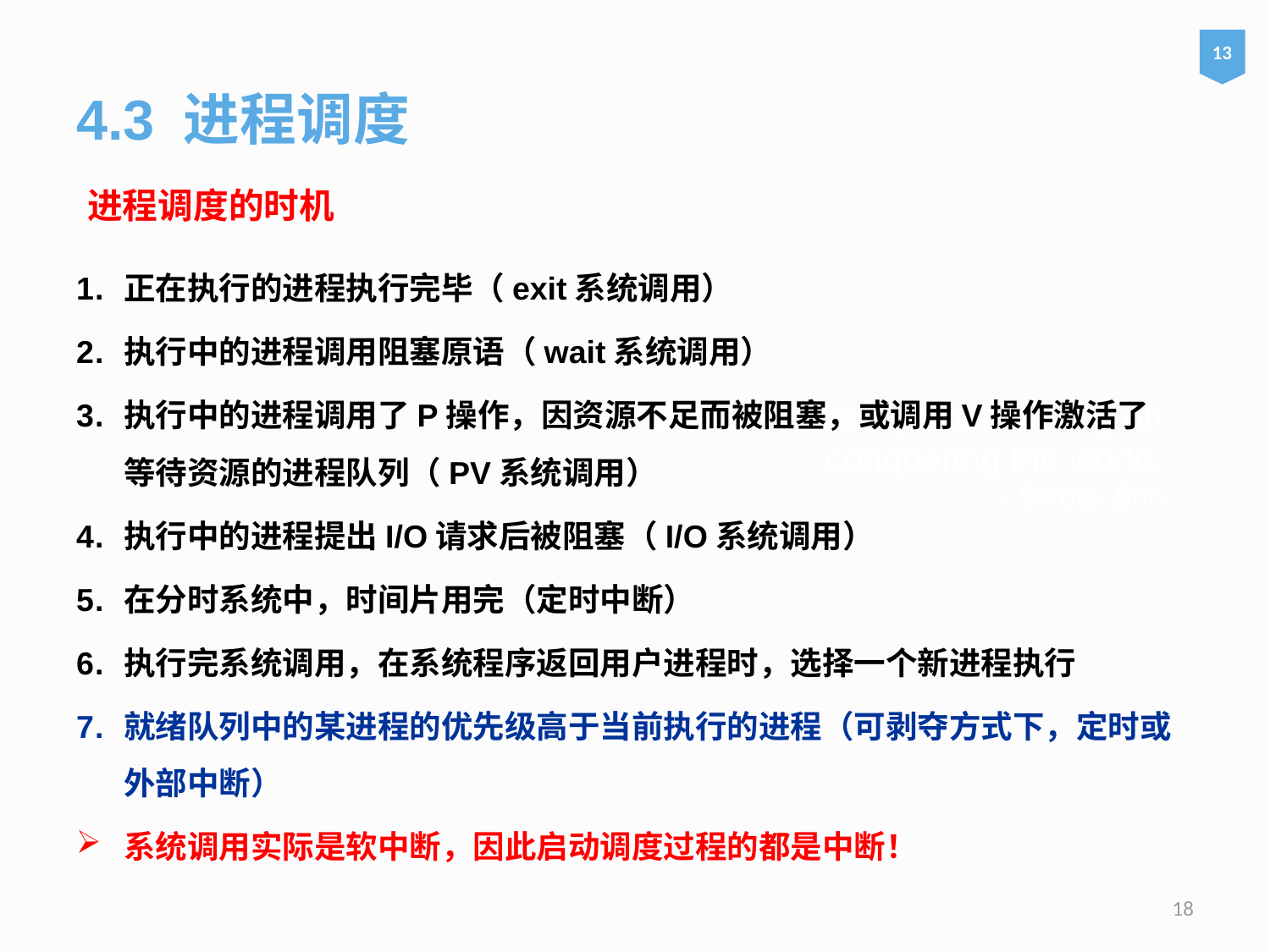

13
4.3 进程调度
进程调度的时机
正在执行的进程执行完毕（exit系统调用）
执行中的进程调用阻塞原语（wait系统调用）
执行中的进程调用了P操作，因资源不足而被阻塞，或调用V操作激活了等待资源的进程队列（PV系统调用）
执行中的进程提出I/O请求后被阻塞（I/O系统调用）
在分时系统中，时间片用完（定时中断）
执行完系统调用，在系统程序返回用户进程时，选择一个新进程执行
就绪队列中的某进程的优先级高于当前执行的进程（可剥夺方式下，定时或外部中断）
系统调用实际是软中断，因此启动调度过程的都是中断！
# We are currently not planning on conquering the world. – Sergey Brin
18